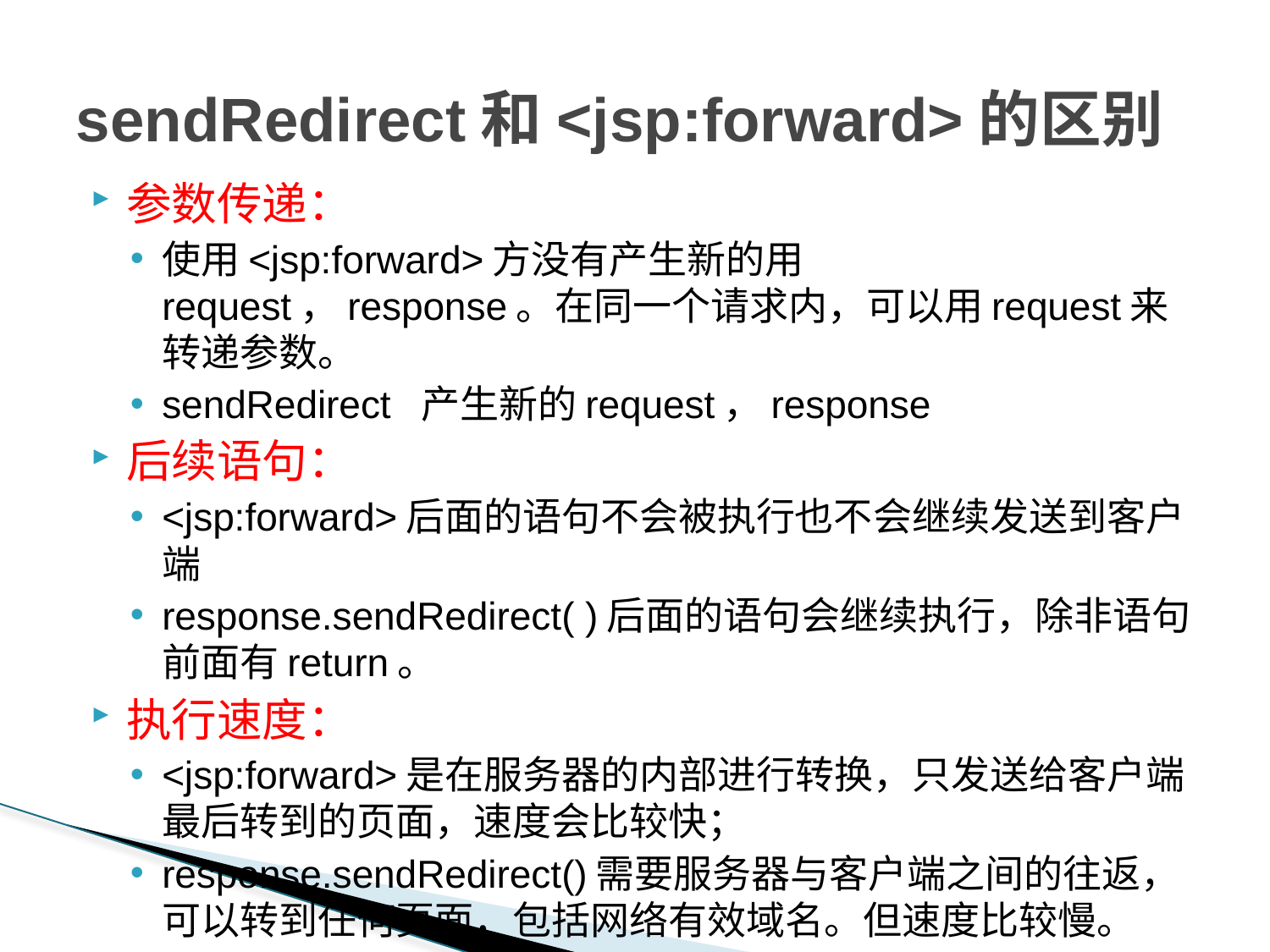

# sendRedirect和<jsp:forward>的区别
参数传递：
使用<jsp:forward>方没有产生新的用request，response。在同一个请求内，可以用request来转递参数。
sendRedirect  产生新的request，response
后续语句：
<jsp:forward>后面的语句不会被执行也不会继续发送到客户端
response.sendRedirect( )后面的语句会继续执行，除非语句前面有return。
执行速度：
<jsp:forward>是在服务器的内部进行转换，只发送给客户端最后转到的页面，速度会比较快；
response.sendRedirect()需要服务器与客户端之间的往返，可以转到任何页面，包括网络有效域名。但速度比较慢。